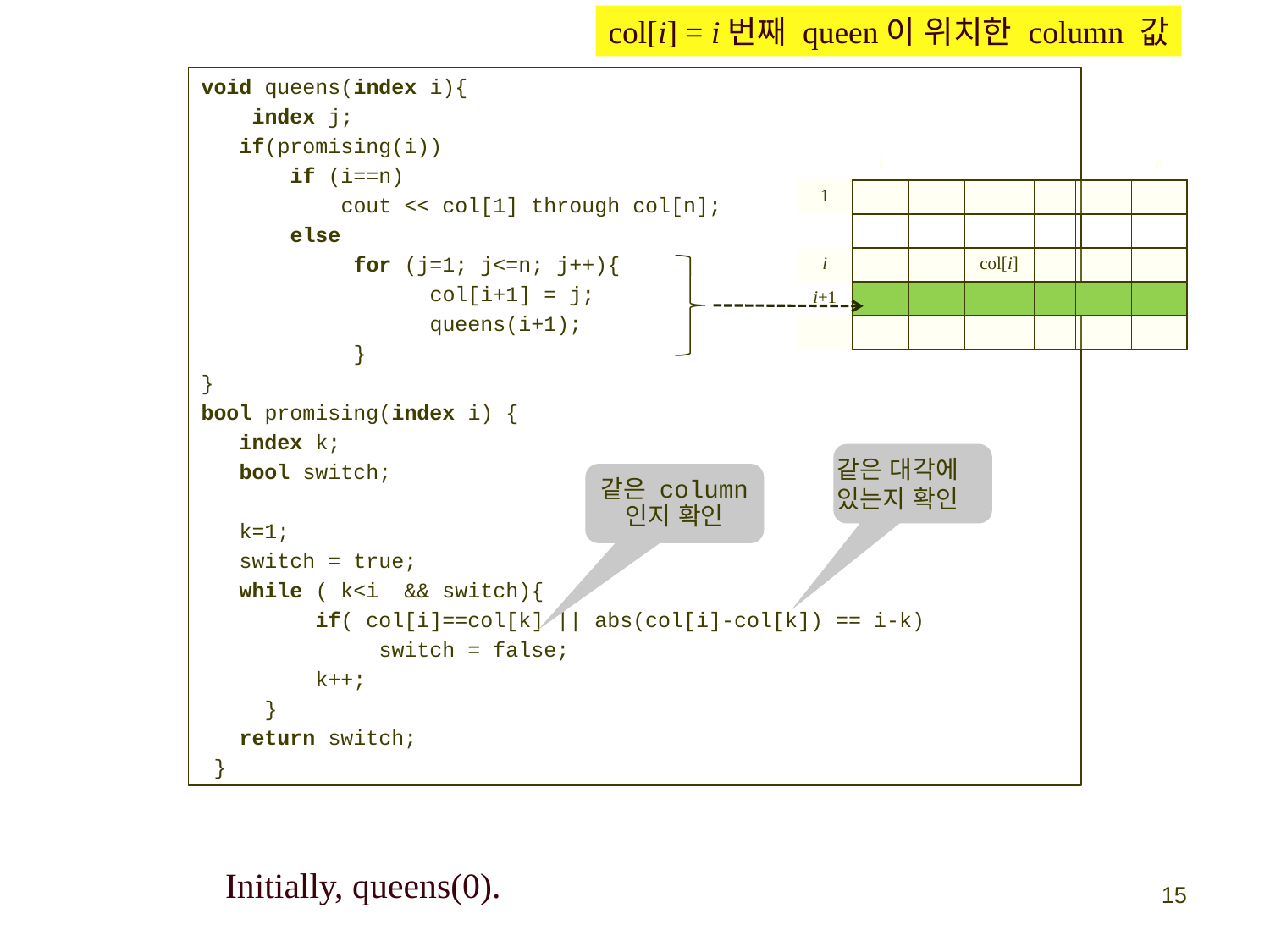

col[i] = i번째 queen이 위치한 column 값
void queens(index i){
    index j;
   if(promising(i))
       if (i==n)
           cout << col[1] through col[n];
       else
            for (j=1; j<=n; j++){
                  col[i+1] = j;
                  queens(i+1);
            }
}
bool promising(index i) {
   index k;
   bool switch;

   k=1;
   switch = true;
   while ( k<i  && switch){
         if( col[i]==col[k] || abs(col[i]-col[k]) == i-k)
              switch = false;
         k++;
     }
   return switch;
 }
|  | 1 |  |  |  |  | n |
| --- | --- | --- | --- | --- | --- | --- |
| 1 |  |  |  |  |  |  |
|  |  |  |  |  |  |  |
| i |  |  | col[i] |  |  |  |
| i+1 |  |  |  |  |  |  |
|  |  |  |  |  |  |  |

같은 대각에 있는지 확인
같은 column 인지 확인
Initially, queens(0).
15